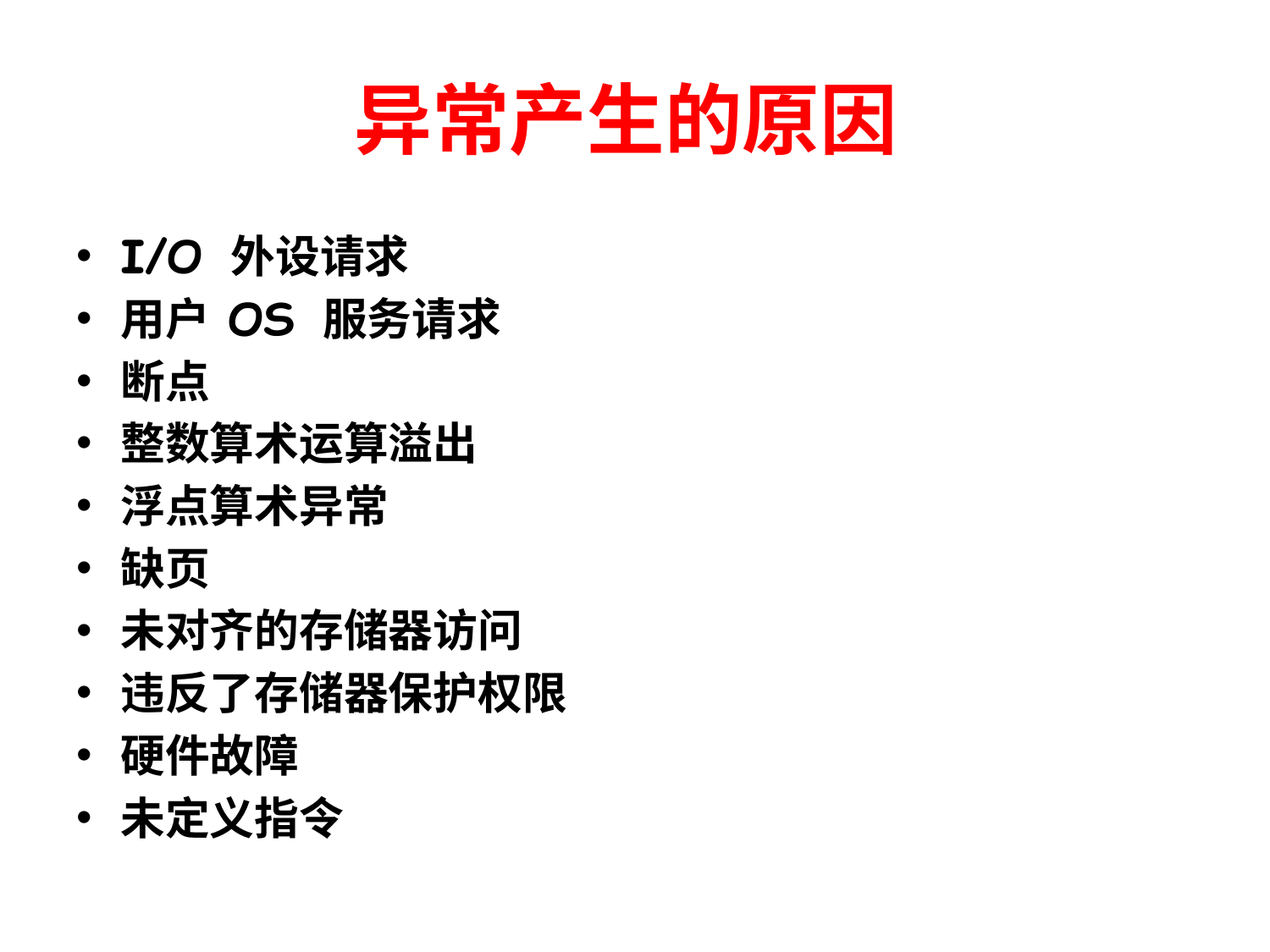

# 异常产生的原因
I/O 外设请求
用户 OS 服务请求
断点
整数算术运算溢出
浮点算术异常
缺页
未对齐的存储器访问
违反了存储器保护权限
硬件故障
未定义指令
7